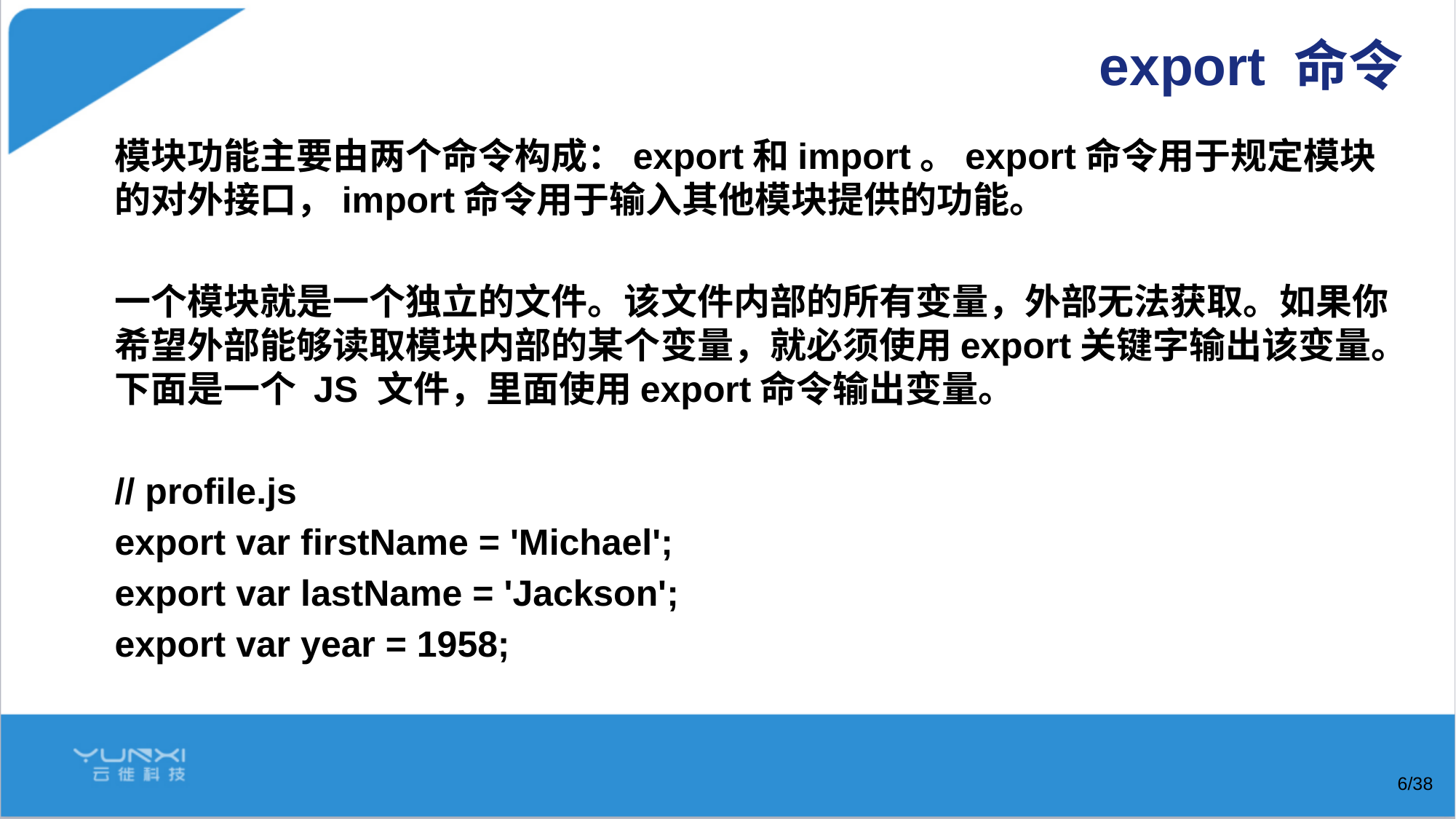

# export 命令
模块功能主要由两个命令构成：export和import。export命令用于规定模块的对外接口，import命令用于输入其他模块提供的功能。

一个模块就是一个独立的文件。该文件内部的所有变量，外部无法获取。如果你希望外部能够读取模块内部的某个变量，就必须使用export关键字输出该变量。下面是一个 JS 文件，里面使用export命令输出变量。

// profile.js
export var firstName = 'Michael';
export var lastName = 'Jackson';
export var year = 1958;

6/38